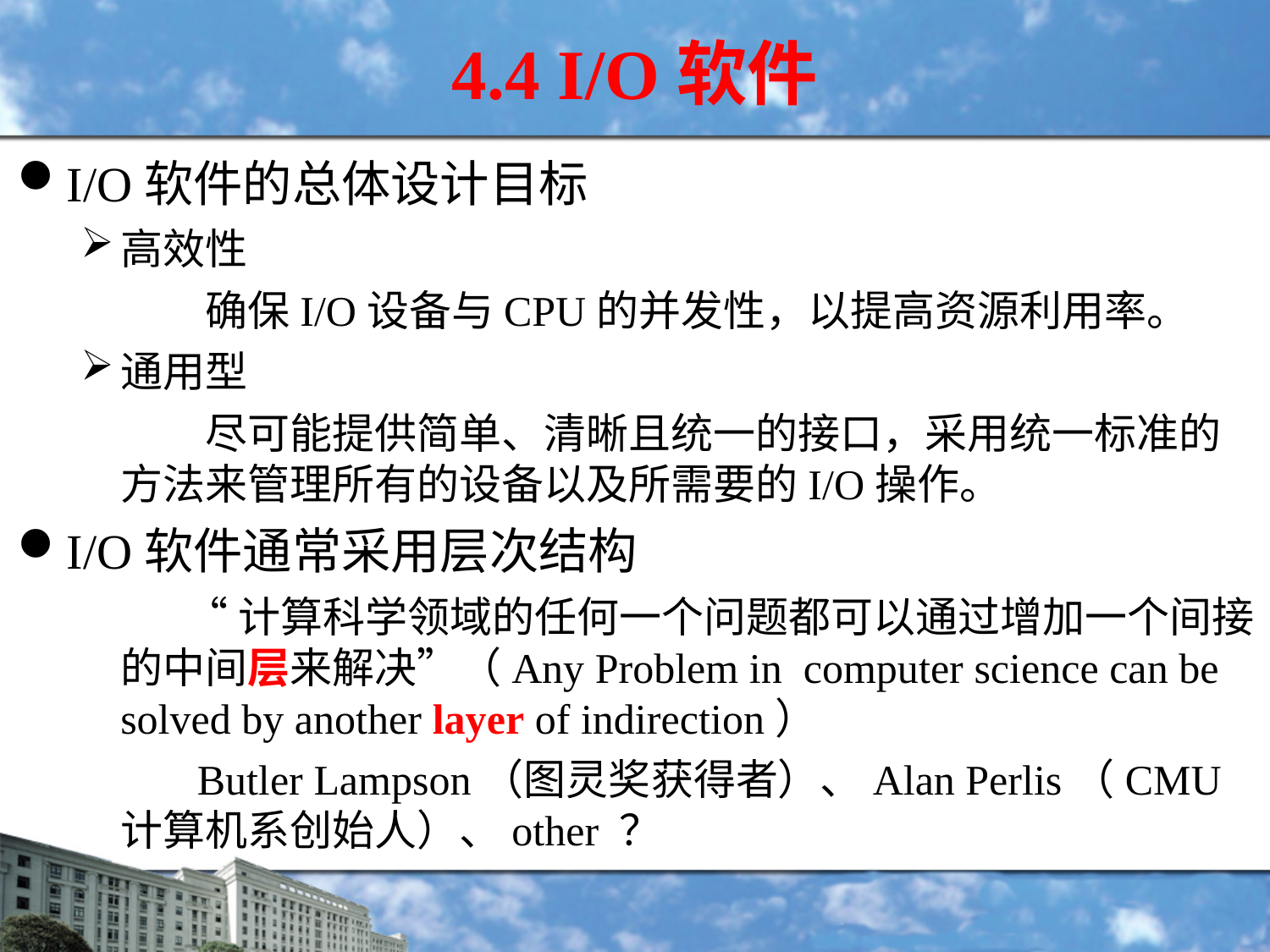

4.4 I/O软件
I/O软件的总体设计目标
高效性
            确保I/O设备与CPU的并发性，以提高资源利用率。
通用型
            尽可能提供简单、清晰且统一的接口，采用统一标准的方法来管理所有的设备以及所需要的I/O操作。
I/O软件通常采用层次结构
           “计算科学领域的任何一个问题都可以通过增加一个间接的中间层来解决”（Any Problem in  computer science can be solved by another layer of indirection）
           Butler Lampson（图灵奖获得者）、Alan Perlis（CMU计算机系创始人）、other ？